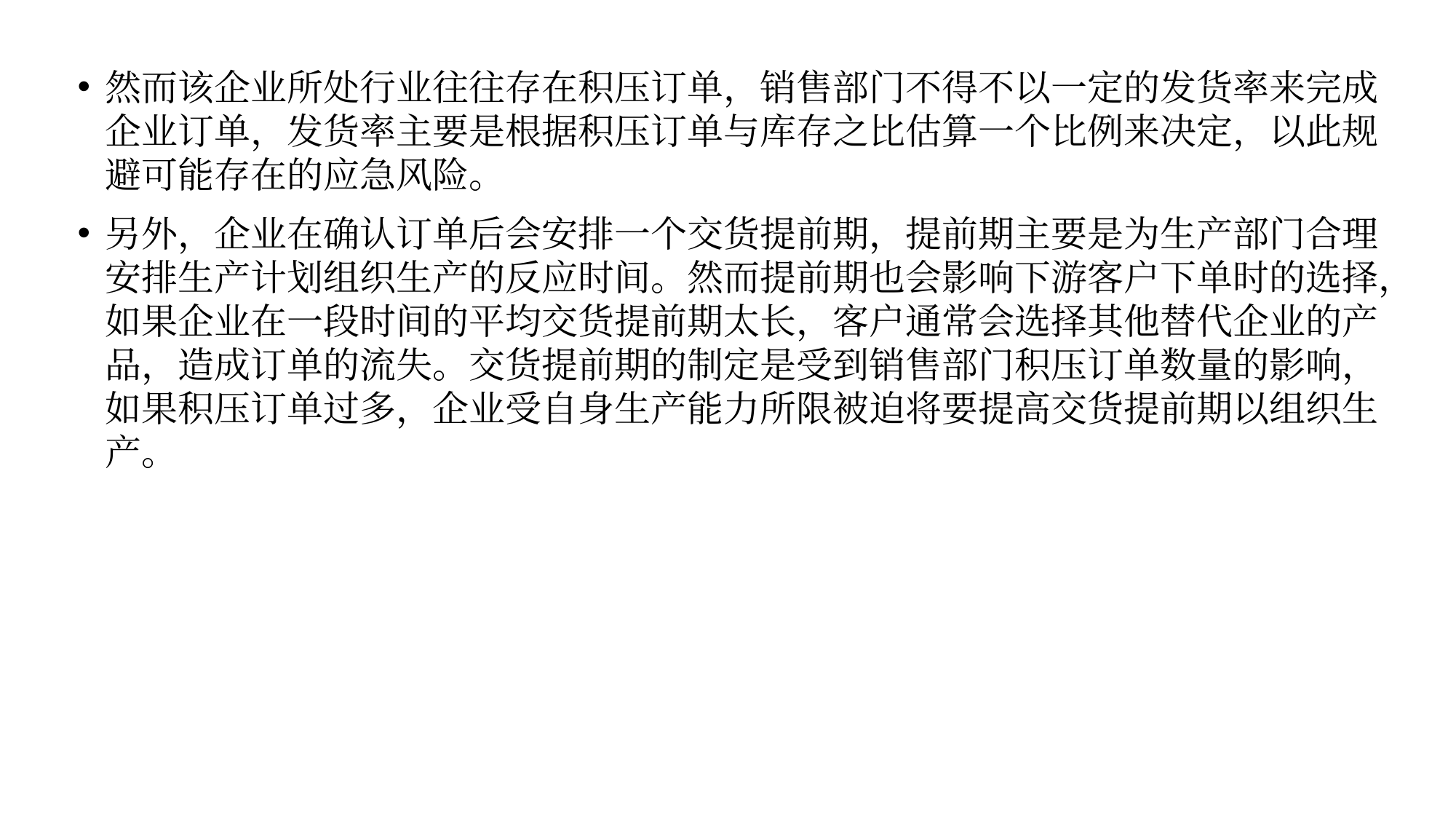

然而该企业所处行业往往存在积压订单，销售部门不得不以一定的发货率来完成企业订单，发货率主要是根据积压订单与库存之比估算一个比例来决定，以此规避可能存在的应急风险。
另外，企业在确认订单后会安排一个交货提前期，提前期主要是为生产部门合理安排生产计划组织生产的反应时间。然而提前期也会影响下游客户下单时的选择，如果企业在一段时间的平均交货提前期太长，客户通常会选择其他替代企业的产品，造成订单的流失。交货提前期的制定是受到销售部门积压订单数量的影响，如果积压订单过多，企业受自身生产能力所限被迫将要提高交货提前期以组织生产。